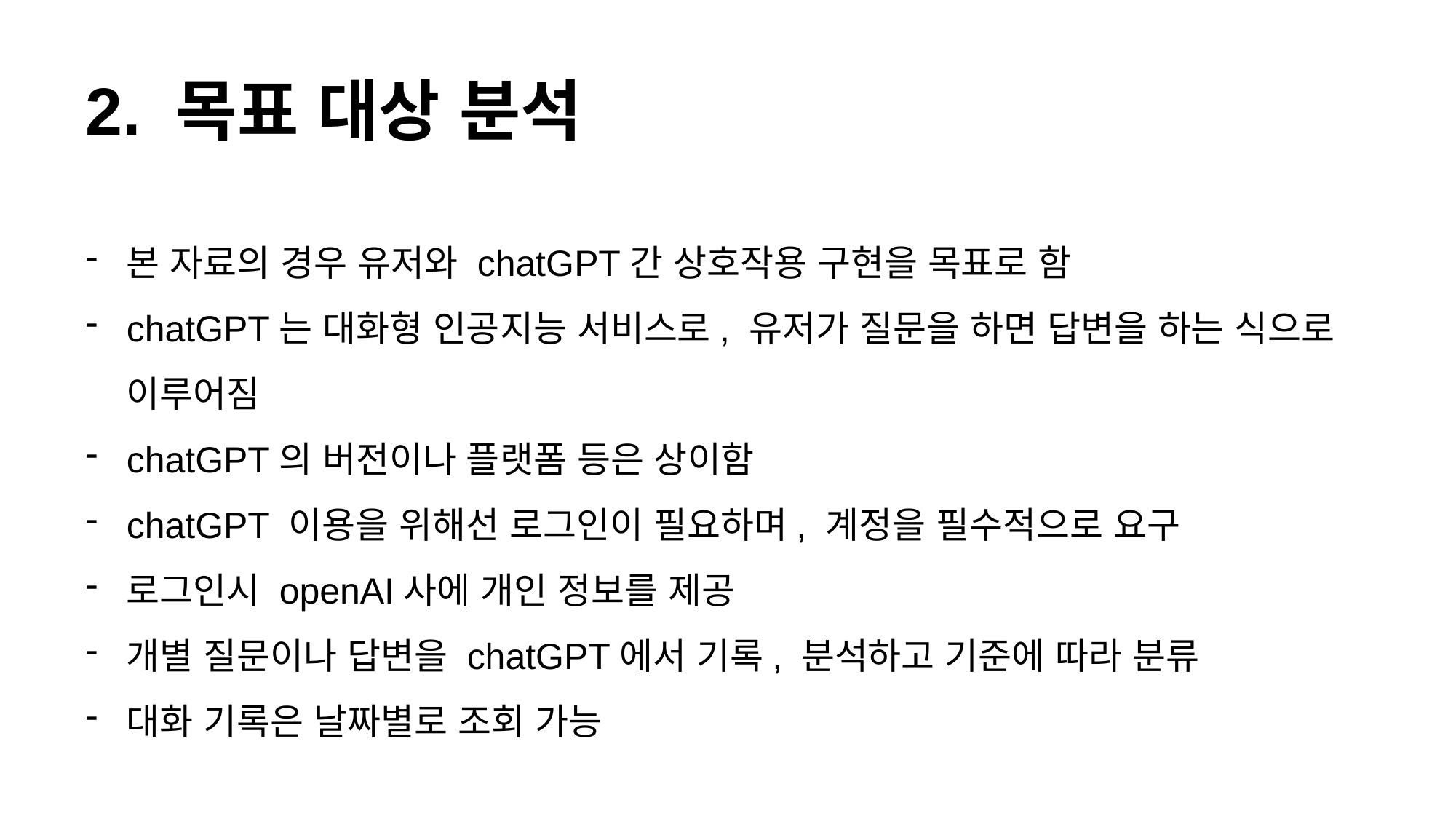

# 2. 목표 대상 분석
본 자료의 경우 유저와 chatGPT간 상호작용 구현을 목표로 함
chatGPT는 대화형 인공지능 서비스로, 유저가 질문을 하면 답변을 하는 식으로
이루어짐
chatGPT의 버전이나 플랫폼 등은 상이함
chatGPT 이용을 위해선 로그인이 필요하며, 계정을 필수적으로 요구
로그인시 openAI사에 개인 정보를 제공
개별 질문이나 답변을 chatGPT에서 기록, 분석하고 기준에 따라 분류
대화 기록은 날짜별로 조회 가능